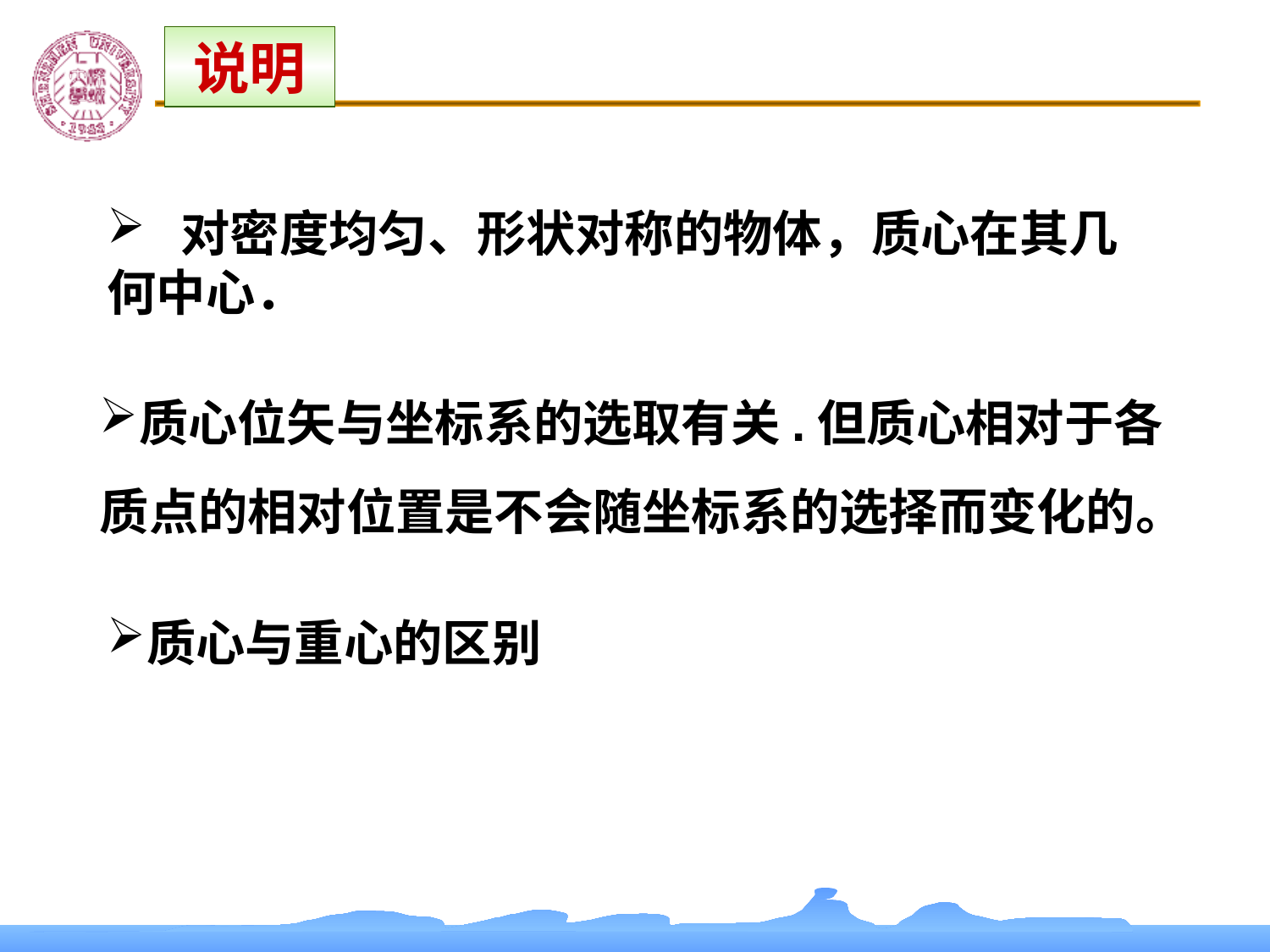

说明
  对密度均匀、形状对称的物体，质心在其几何中心．
质心位矢与坐标系的选取有关.但质心相对于各质点的相对位置是不会随坐标系的选择而变化的。
质心与重心的区别